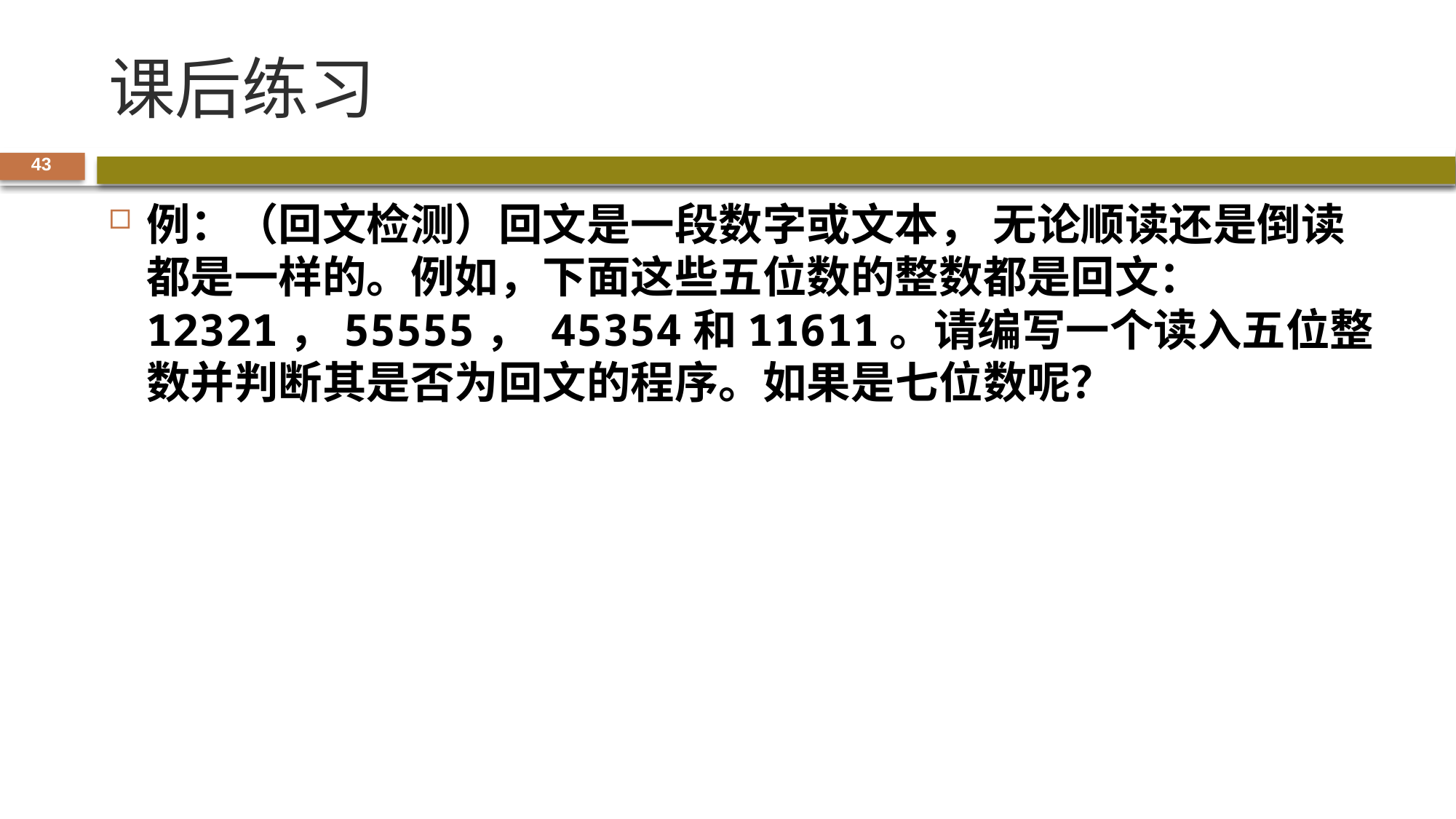

# 课后练习
43
例：（回文检测）回文是一段数字或文本， 无论顺读还是倒读都是一样的。例如，下面这些五位数的整数都是回文：12321，55555， 45354和11611。请编写一个读入五位整数并判断其是否为回文的程序。如果是七位数呢？